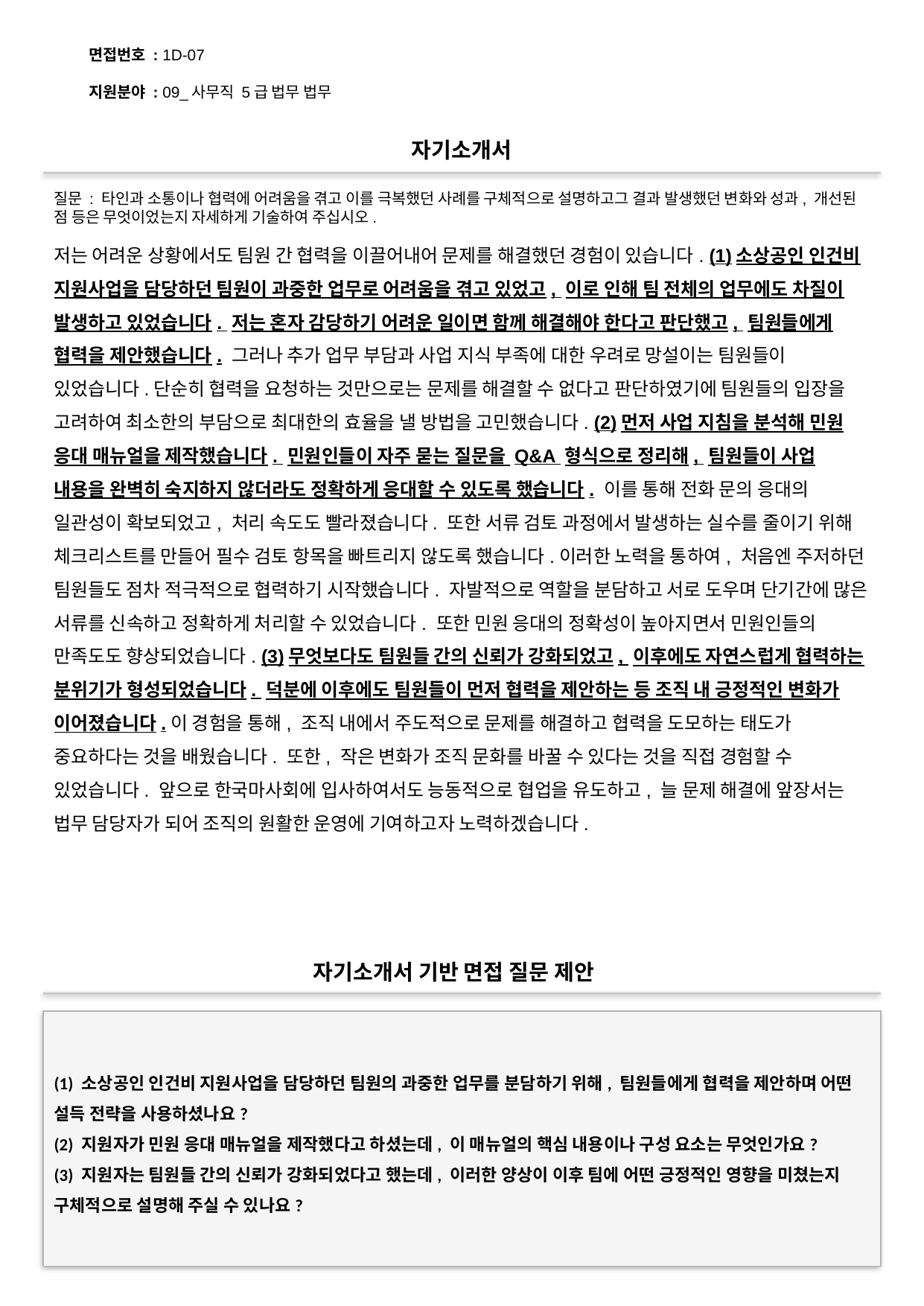

면접번호 : 1D-07

지원분야 : 09_사무직 5급 법무 법무
#

자기소개서

질문 : 타인과 소통이나 협력에 어려움을 겪고 이를 극복했던 사례를 구체적으로 설명하고그 결과 발생했던 변화와 성과, 개선된 점 등은 무엇이었는지 자세하게 기술하여 주십시오.

저는 어려운 상황에서도 팀원 간 협력을 이끌어내어 문제를 해결했던 경험이 있습니다. (1)소상공인 인건비 지원사업을 담당하던 팀원이 과중한 업무로 어려움을 겪고 있었고, 이로 인해 팀 전체의 업무에도 차질이 발생하고 있었습니다. 저는 혼자 감당하기 어려운 일이면 함께 해결해야 한다고 판단했고, 팀원들에게 협력을 제안했습니다. 그러나 추가 업무 부담과 사업 지식 부족에 대한 우려로 망설이는 팀원들이 있었습니다.단순히 협력을 요청하는 것만으로는 문제를 해결할 수 없다고 판단하였기에 팀원들의 입장을 고려하여 최소한의 부담으로 최대한의 효율을 낼 방법을 고민했습니다. (2)먼저 사업 지침을 분석해 민원 응대 매뉴얼을 제작했습니다. 민원인들이 자주 묻는 질문을 Q&A 형식으로 정리해, 팀원들이 사업 내용을 완벽히 숙지하지 않더라도 정확하게 응대할 수 있도록 했습니다. 이를 통해 전화 문의 응대의 일관성이 확보되었고, 처리 속도도 빨라졌습니다. 또한 서류 검토 과정에서 발생하는 실수를 줄이기 위해 체크리스트를 만들어 필수 검토 항목을 빠트리지 않도록 했습니다.이러한 노력을 통하여, 처음엔 주저하던 팀원들도 점차 적극적으로 협력하기 시작했습니다. 자발적으로 역할을 분담하고 서로 도우며 단기간에 많은 서류를 신속하고 정확하게 처리할 수 있었습니다. 또한 민원 응대의 정확성이 높아지면서 민원인들의 만족도도 향상되었습니다. (3)무엇보다도 팀원들 간의 신뢰가 강화되었고, 이후에도 자연스럽게 협력하는 분위기가 형성되었습니다. 덕분에 이후에도 팀원들이 먼저 협력을 제안하는 등 조직 내 긍정적인 변화가 이어졌습니다.이 경험을 통해, 조직 내에서 주도적으로 문제를 해결하고 협력을 도모하는 태도가 중요하다는 것을 배웠습니다. 또한, 작은 변화가 조직 문화를 바꿀 수 있다는 것을 직접 경험할 수 있었습니다. 앞으로 한국마사회에 입사하여서도 능동적으로 협업을 유도하고, 늘 문제 해결에 앞장서는 법무 담당자가 되어 조직의 원활한 운영에 기여하고자 노력하겠습니다.

자기소개서 기반 면접 질문 제안

(1) 소상공인 인건비 지원사업을 담당하던 팀원의 과중한 업무를 분담하기 위해, 팀원들에게 협력을 제안하며 어떤 설득 전략을 사용하셨나요?
(2) 지원자가 민원 응대 매뉴얼을 제작했다고 하셨는데, 이 매뉴얼의 핵심 내용이나 구성 요소는 무엇인가요?
(3) 지원자는 팀원들 간의 신뢰가 강화되었다고 했는데, 이러한 양상이 이후 팀에 어떤 긍정적인 영향을 미쳤는지 구체적으로 설명해 주실 수 있나요?